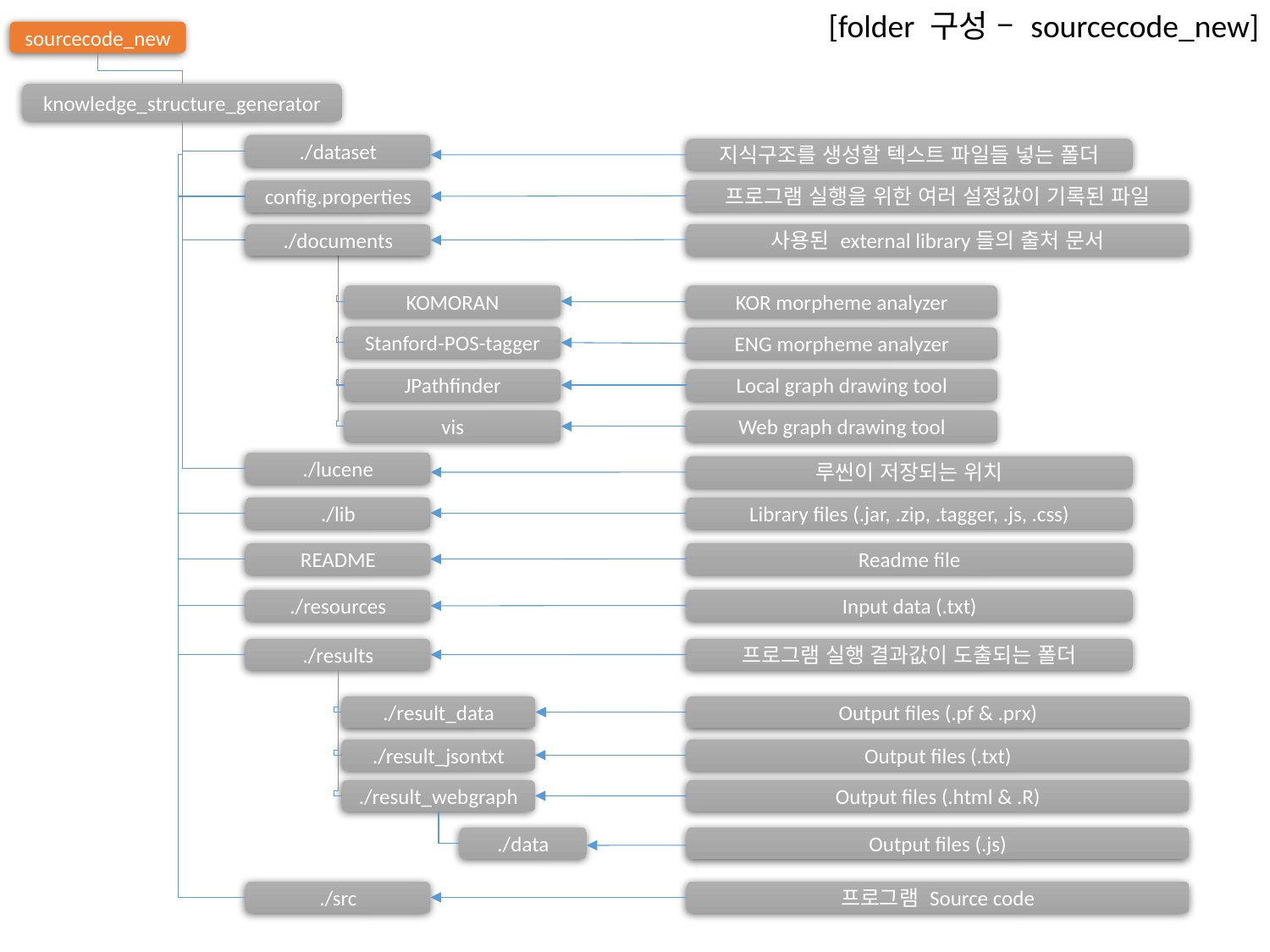

[folder 구성 – sourcecode_new]
sourcecode_new
knowledge_structure_generator
./dataset
지식구조를 생성할 텍스트 파일들 넣는 폴더
프로그램 실행을 위한 여러 설정값이 기록된 파일
config.properties
사용된 external library들의 출처 문서
./documents
KOMORAN
KOR morpheme analyzer
Stanford-POS-tagger
ENG morpheme analyzer
JPathfinder
Local graph drawing tool
vis
Web graph drawing tool
./lucene
루씬이 저장되는 위치
./lib
Library files (.jar, .zip, .tagger, .js, .css)
Readme file
README
Input data (.txt)
./resources
프로그램 실행 결과값이 도출되는 폴더
./results
./result_data
Output files (.pf & .prx)
./result_jsontxt
Output files (.txt)
./result_webgraph
Output files (.html & .R)
Output files (.js)
./data
./src
프로그램 Source code